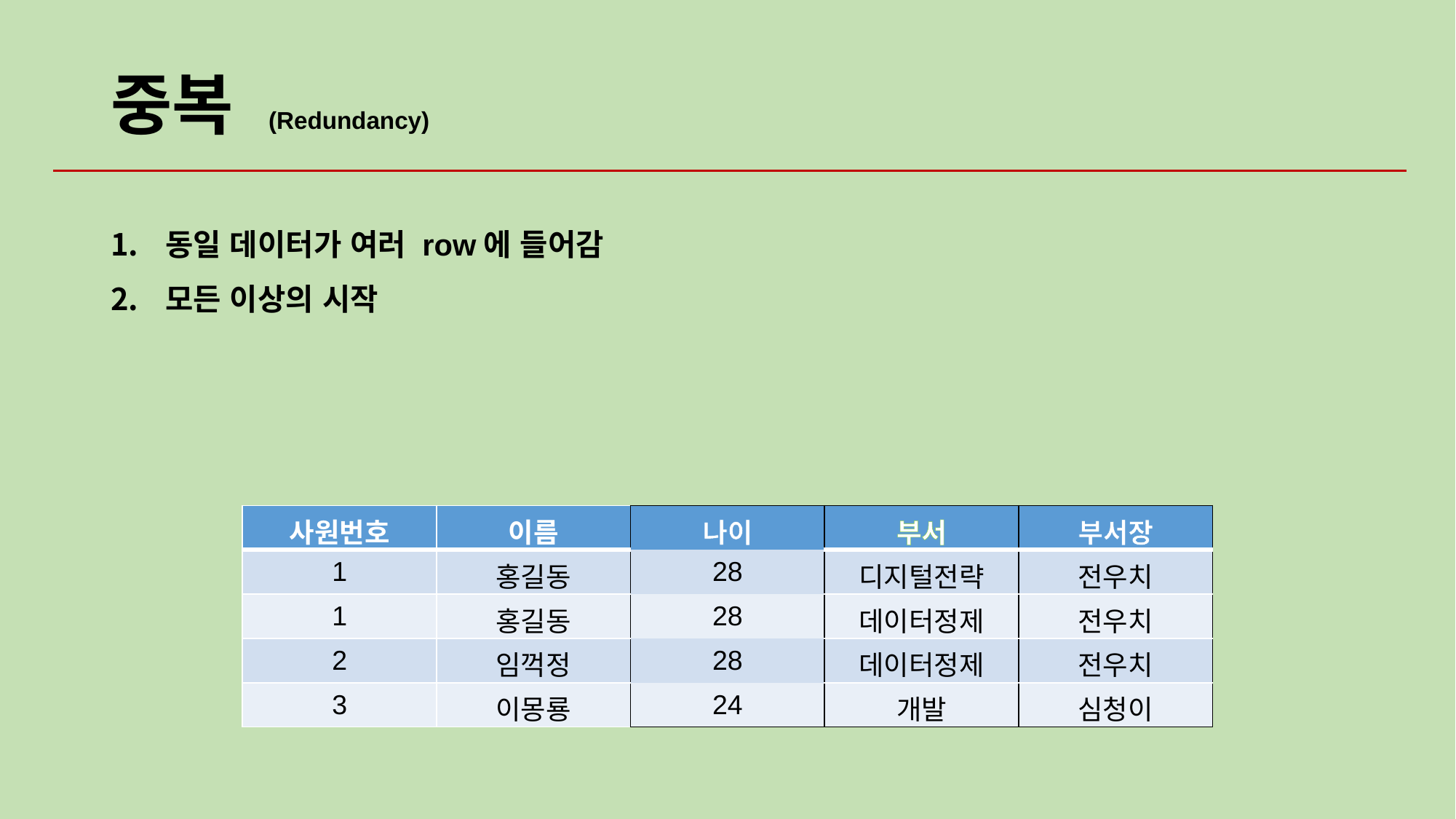

# 중복 (Redundancy)
동일 데이터가 여러 row에 들어감
모든 이상의 시작
| 사원번호 | 이름 | 나이 | 부서 | 부서장 |
| --- | --- | --- | --- | --- |
| 1 | 홍길동 | 28 | 디지털전략 | 전우치 |
| 1 | 홍길동 | 28 | 데이터정제 | 전우치 |
| 2 | 임꺽정 | 28 | 데이터정제 | 전우치 |
| 3 | 이몽룡 | 24 | 개발 | 심청이 |